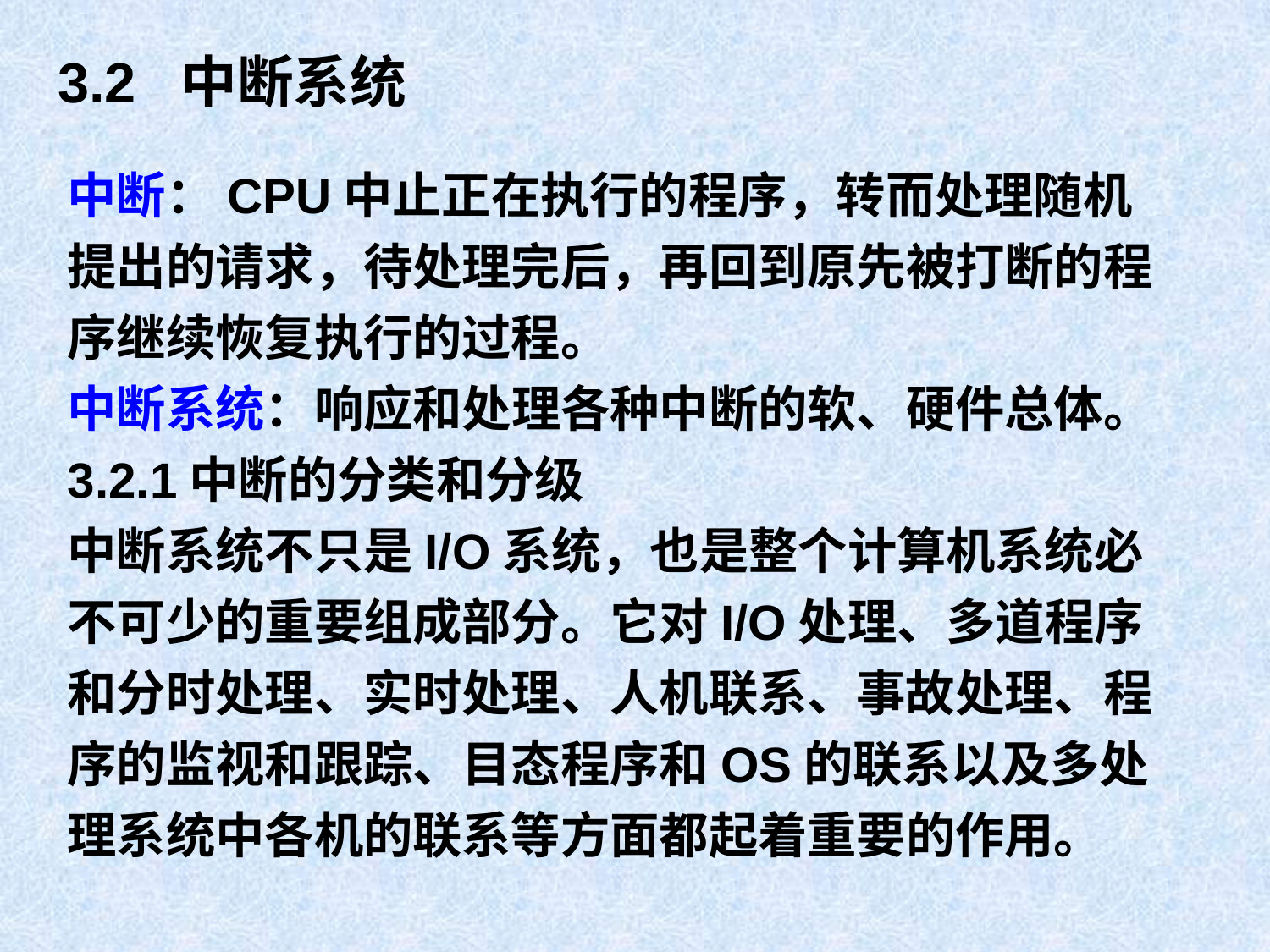

# 3.2  中断系统
中断：CPU中止正在执行的程序，转而处理随机提出的请求，待处理完后，再回到原先被打断的程序继续恢复执行的过程。
中断系统：响应和处理各种中断的软、硬件总体。
3.2.1中断的分类和分级
中断系统不只是I/O系统，也是整个计算机系统必不可少的重要组成部分。它对I/O处理、多道程序和分时处理、实时处理、人机联系、事故处理、程序的监视和跟踪、目态程序和OS的联系以及多处理系统中各机的联系等方面都起着重要的作用。